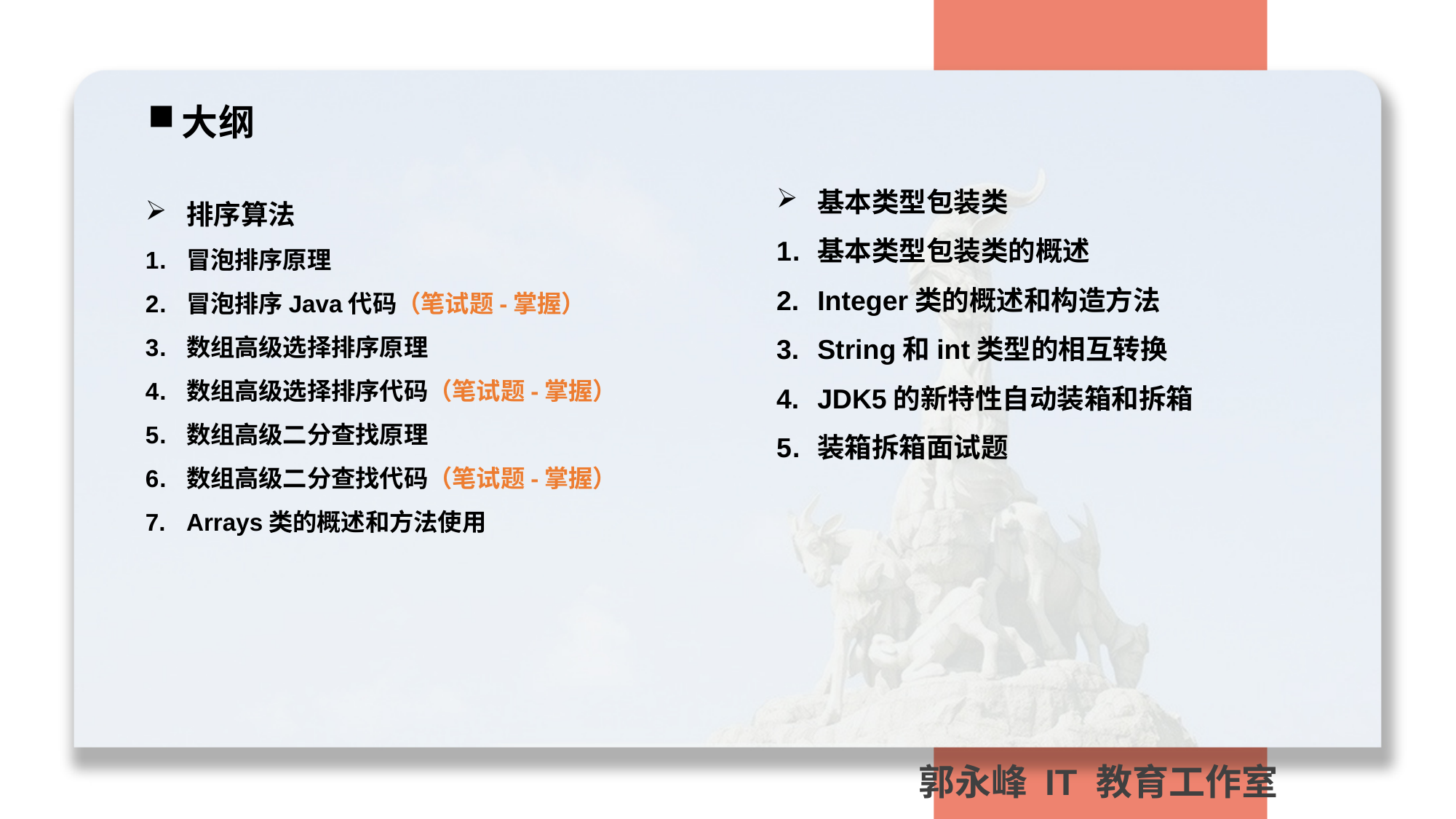

大纲
基本类型包装类
基本类型包装类的概述
Integer类的概述和构造方法
String和int类型的相互转换
JDK5的新特性自动装箱和拆箱
装箱拆箱面试题
排序算法
冒泡排序原理
冒泡排序Java代码（笔试题-掌握）
数组高级选择排序原理
数组高级选择排序代码（笔试题-掌握）
数组高级二分查找原理
数组高级二分查找代码（笔试题-掌握）
Arrays类的概述和方法使用